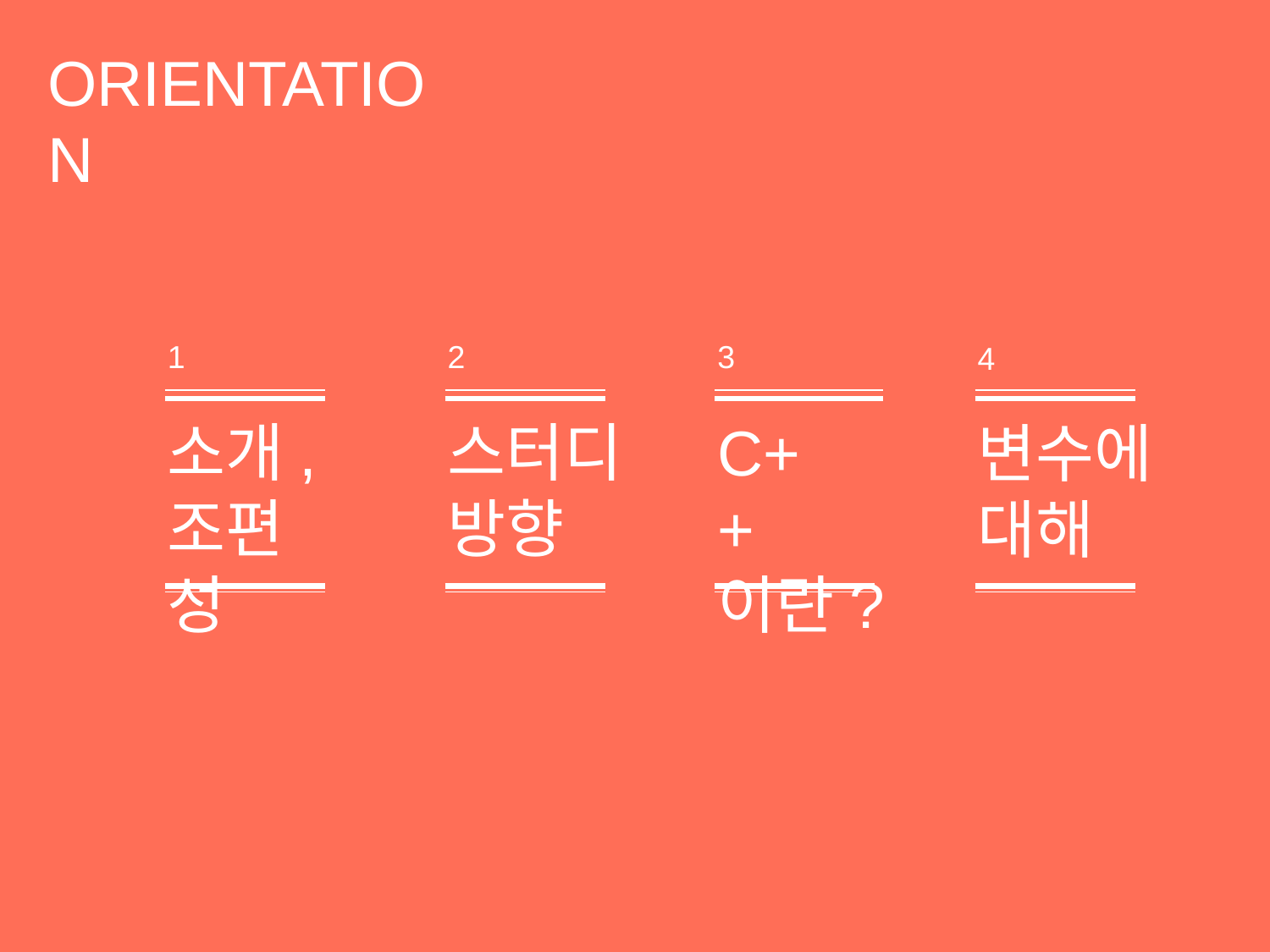

ORIENTATION
1
2
3
4
소개,
조편성
스터디
방향
C++이란?
변수에
대해